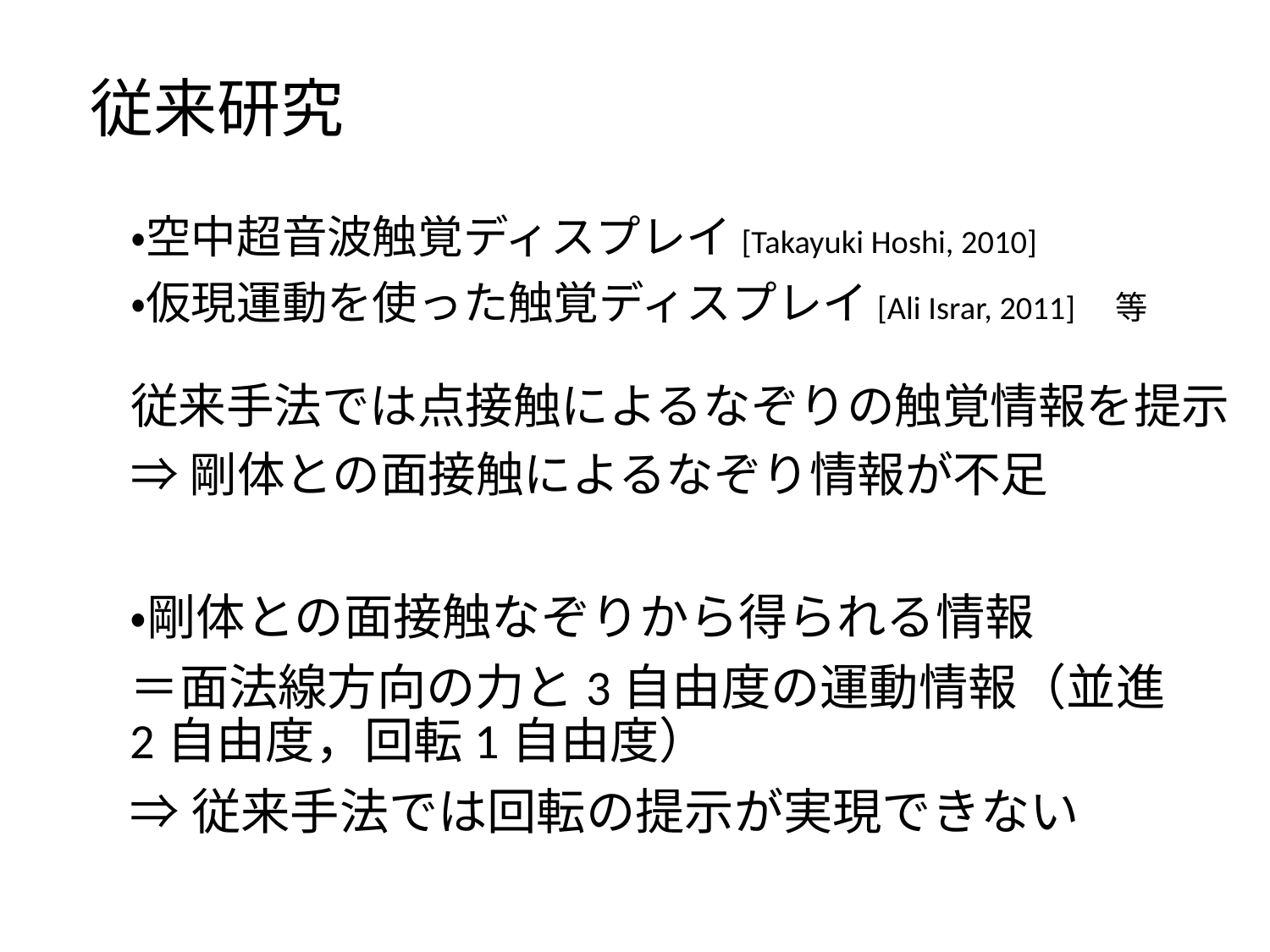

従来の研究
・記録再生
・面広がり
・1点
従来研究
・空中超音波触覚ディスプレイ[Takayuki Hoshi, 2010]
・仮現運動を使った触覚ディスプレイ[Ali Israr, 2011]　等
超音波は計測器がない,空中提示を主眼（なぞりは扱わない）
⇒本論は面を使ってなぞる

従来手法では点接触によるなぞりの触覚情報を提示
⇒剛体との面接触によるなぞり情報が不足
なぞりの現象そのものを捉える
・剛体との面接触なぞりから得られる情報
＝面法線方向の力と3自由度の運動情報（並進2自由度，回転1自由度）
⇒従来手法では回転の提示が実現できない

離散,仮現運動の時分割は
狙ったとおりに解釈されると限らない
⇒時間連続提示